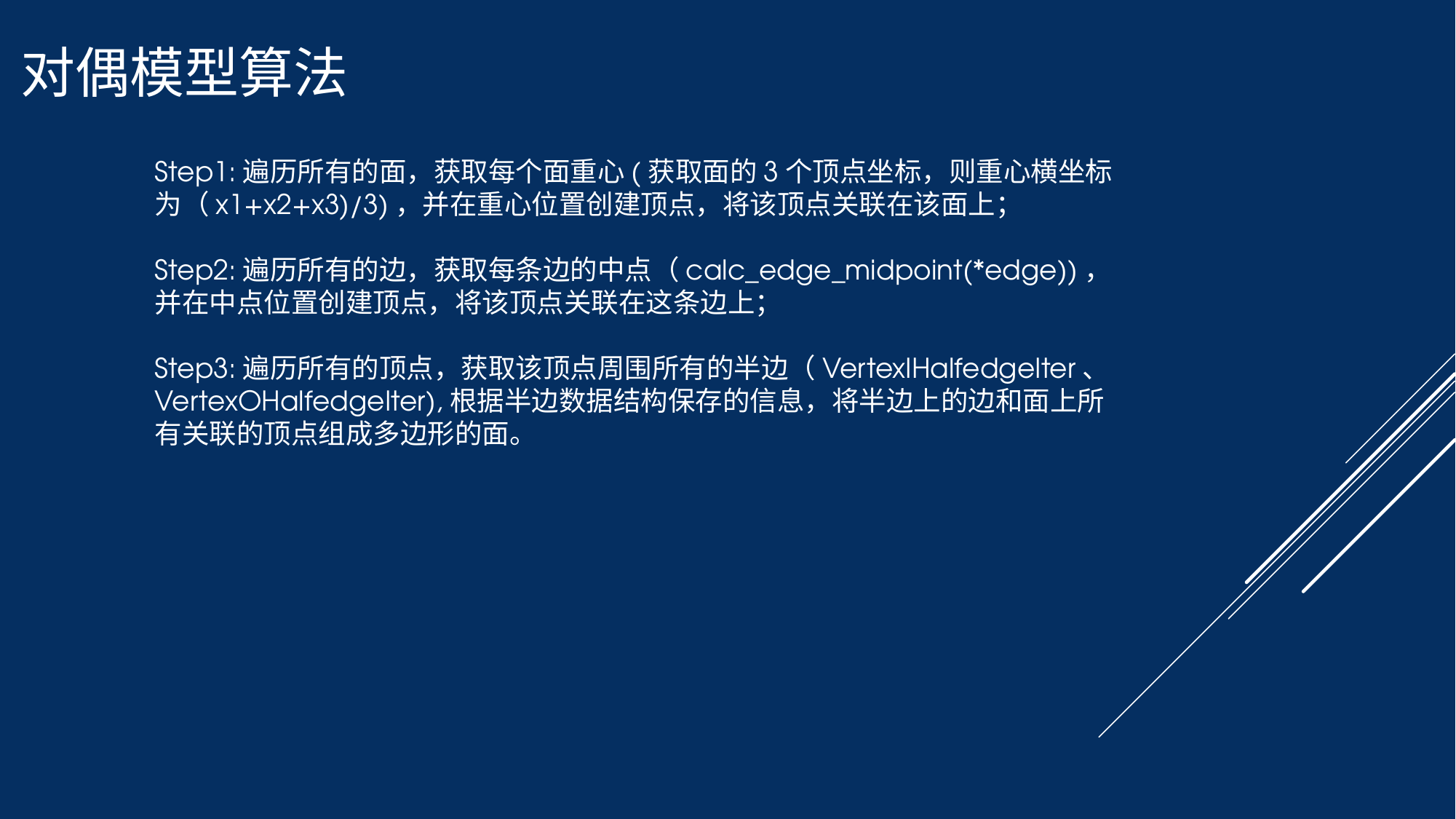

# 对偶模型算法
Step1:遍历所有的面，获取每个面重心(获取面的3个顶点坐标，则重心横坐标为（x1+x2+x3)/3)，并在重心位置创建顶点，将该顶点关联在该面上；

Step2:遍历所有的边，获取每条边的中点（calc_edge_midpoint(*edge))，并在中点位置创建顶点，将该顶点关联在这条边上；

Step3:遍历所有的顶点，获取该顶点周围所有的半边（VertexIHalfedgeIter、VertexOHalfedgeIter),根据半边数据结构保存的信息，将半边上的边和面上所有关联的顶点组成多边形的面。